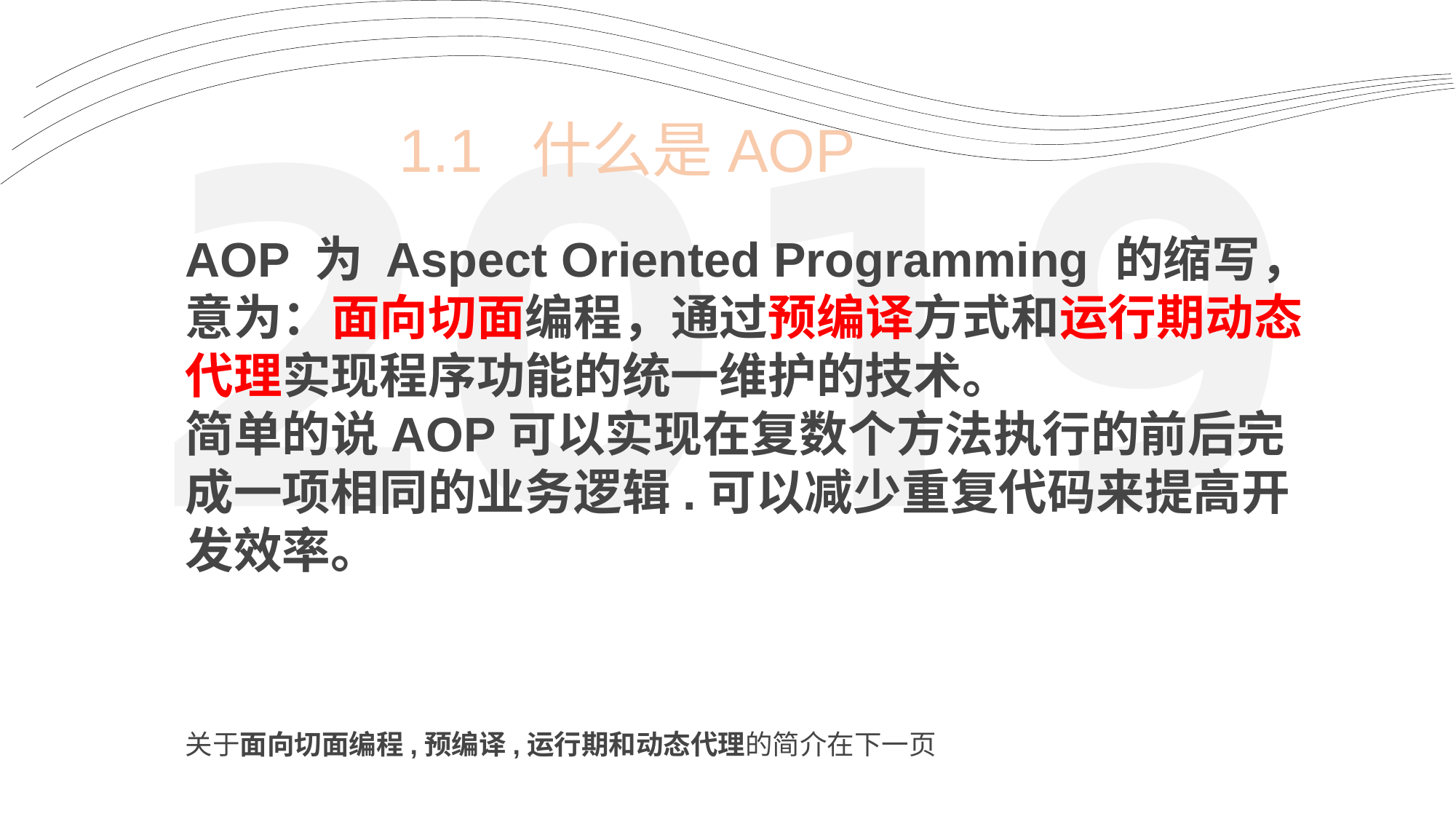

1.1  什么是AOP

AOP 为 Aspect Oriented Programming 的缩写，意为：面向切面编程，通过预编译方式和运行期动态代理实现程序功能的统一维护的技术。
简单的说AOP可以实现在复数个方法执行的前后完成一项相同的业务逻辑.可以减少重复代码来提高开发效率。

关于面向切面编程,预编译,运行期和动态代理的简介在下一页